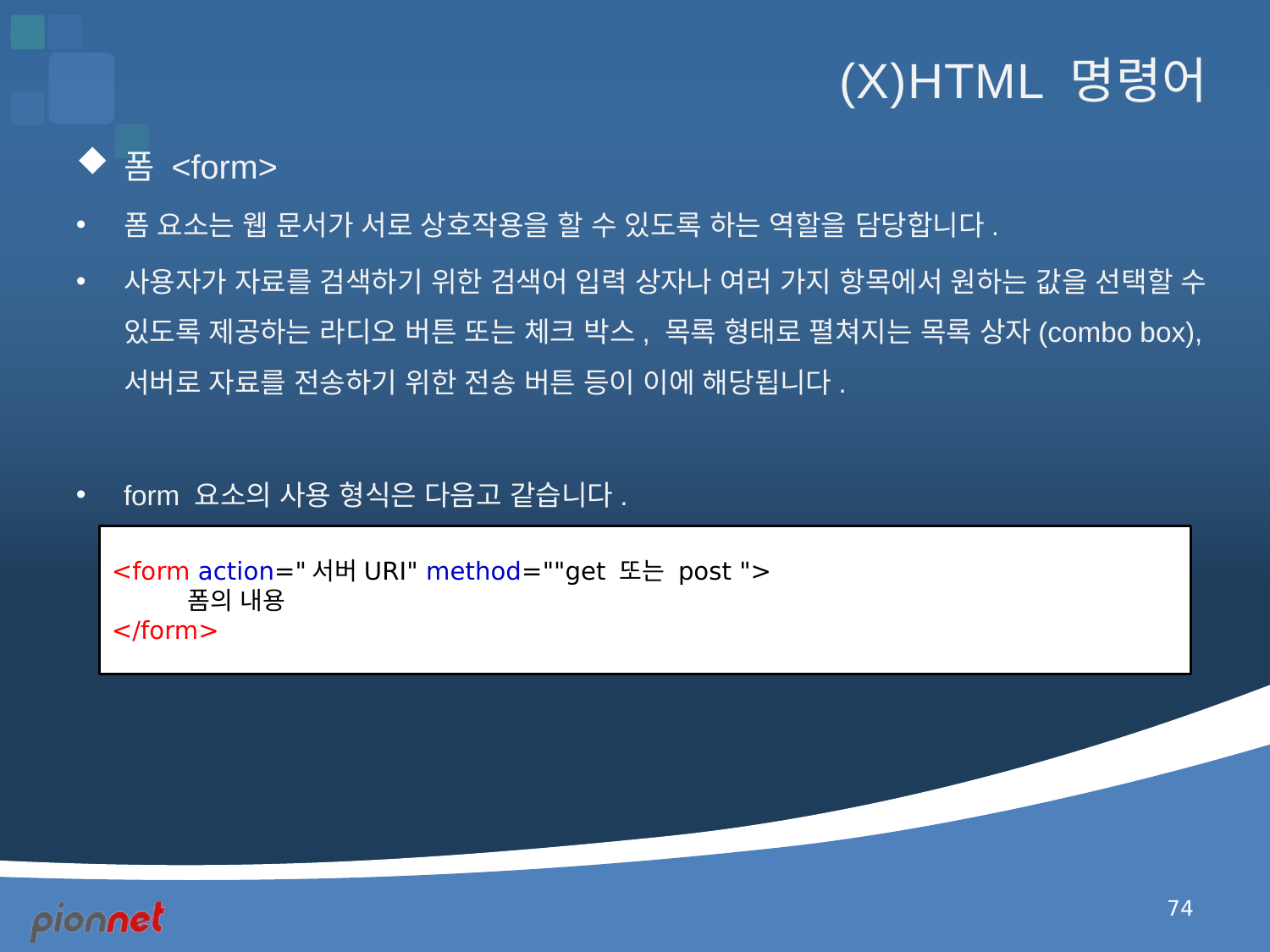

# (X)HTML 명령어
폼 <form>
폼 요소는 웹 문서가 서로 상호작용을 할 수 있도록 하는 역할을 담당합니다.
사용자가 자료를 검색하기 위한 검색어 입력 상자나 여러 가지 항목에서 원하는 값을 선택할 수 있도록 제공하는 라디오 버튼 또는 체크 박스, 목록 형태로 펼쳐지는 목록 상자(combo box), 서버로 자료를 전송하기 위한 전송 버튼 등이 이에 해당됩니다.

form 요소의 사용 형식은 다음고 같습니다.
<form action="서버URI" method=""get 또는 post ">
          폼의 내용
</form>
74